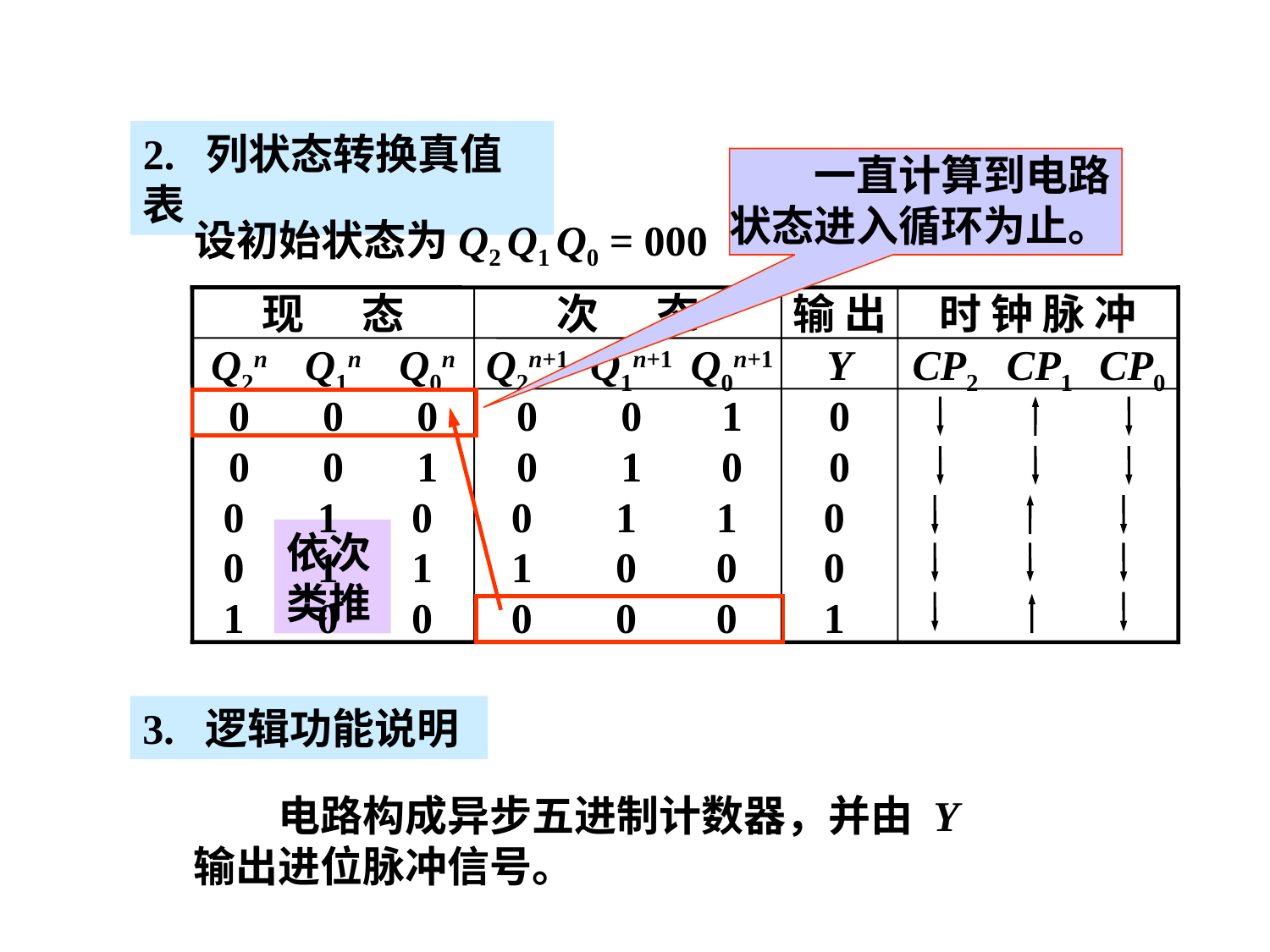

2.  列状态转换真值表
设初始状态为Q2 Q1 Q0 = 000

现      态

次      态

输 出

时 钟 脉 冲

Q2n
Q1n
Q0n
Q2n+1
Q1n+1
Q0n+1
Y
CP2
CP1
CP0
0

0
0
0
0
1
0

　　一直计算到电路状态进入循环为止。

0
0
1
0
1
0
0

0
1
0
0
1
1
0

0
1
1
1
0
0
0

1
0
0
0
0
0
1

依次类推

3.  逻辑功能说明
　　电路构成异步五进制计数器，并由 Y 输出进位脉冲信号。